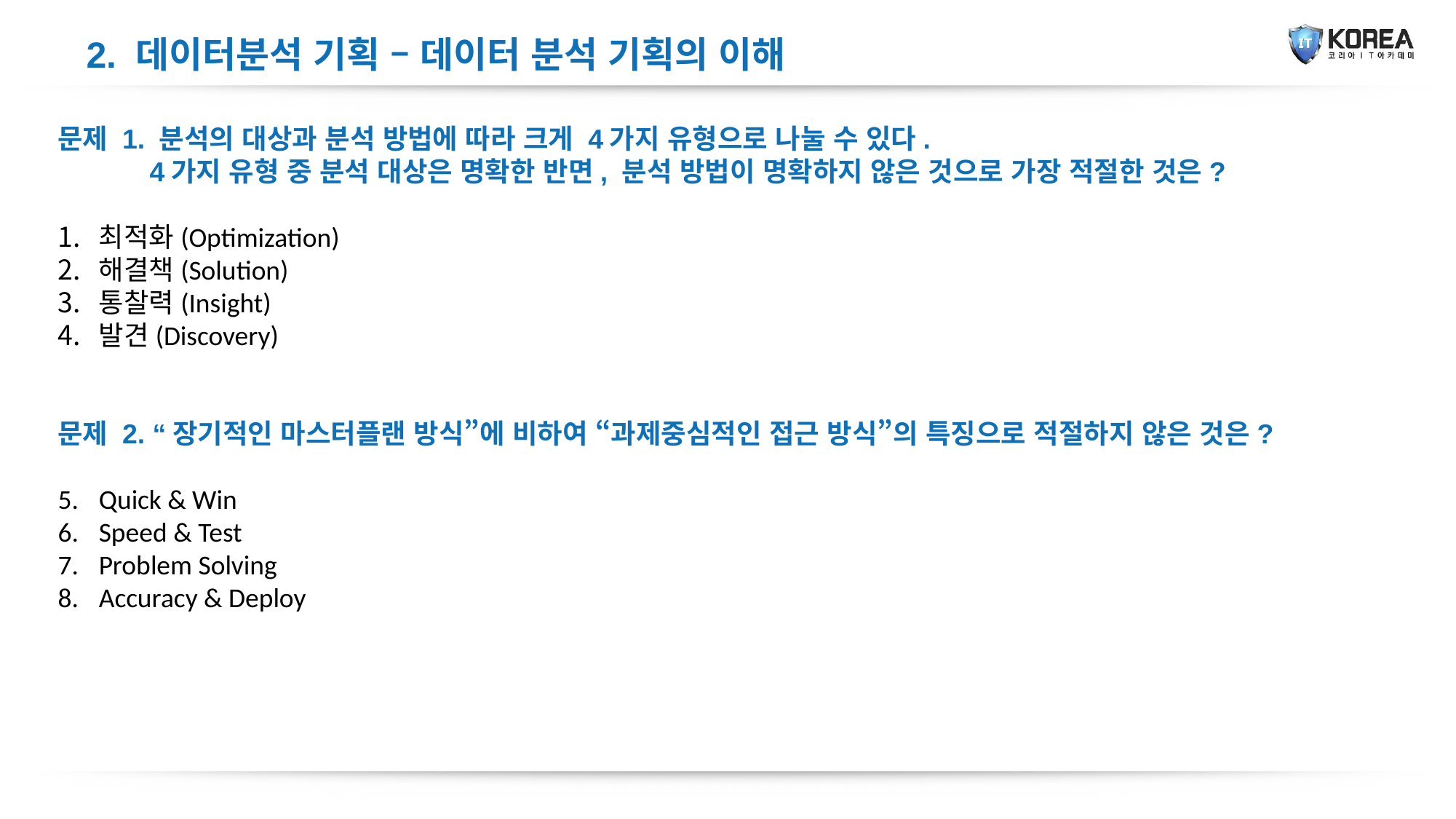

2. 데이터분석 기획 – 데이터 분석 기획의 이해
문제 1. 분석의 대상과 분석 방법에 따라 크게 4가지 유형으로 나눌 수 있다.
            4가지 유형 중 분석 대상은 명확한 반면, 분석 방법이 명확하지 않은 것으로 가장 적절한 것은?

최적화(Optimization)
해결책(Solution)
통찰력(Insight)
발견(Discovery)

문제 2. “장기적인 마스터플랜 방식”에 비하여 “과제중심적인 접근 방식”의 특징으로 적절하지 않은 것은?

Quick & Win
Speed & Test
Problem Solving
Accuracy & Deploy